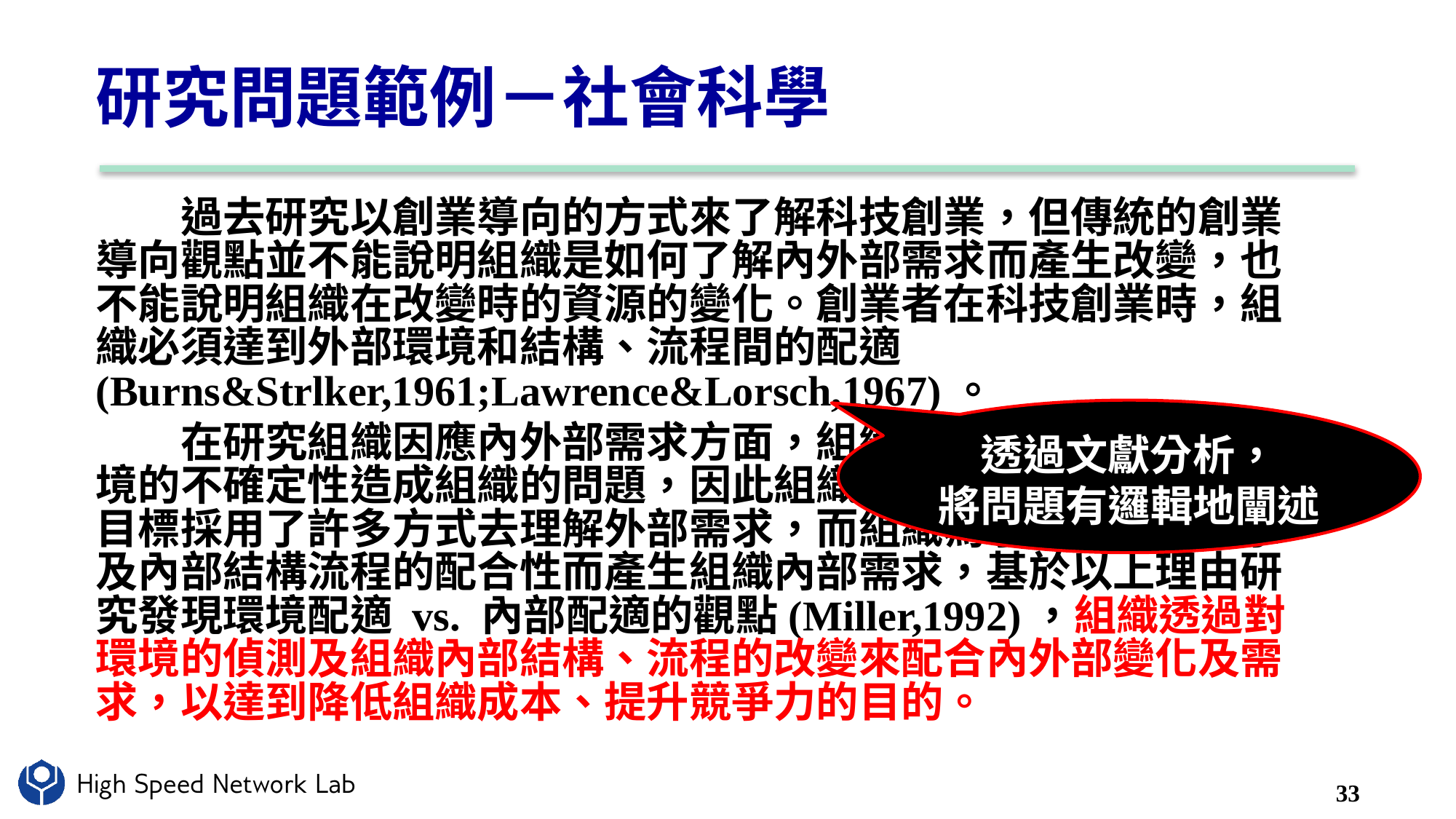

# 研究問題範例－社會科學
　　過去研究以創業導向的方式來了解科技創業，但傳統的創業導向觀點並不能說明組織是如何了解內外部需求而產生改變，也不能說明組織在改變時的資源的變化。創業者在科技創業時，組織必須達到外部環境和結構、流程間的配適(Burns&Strlker,1961;Lawrence&Lorsch,1967)。
　　在研究組織因應內外部需求方面，組織的外部需求是因為環境的不確定性造成組織的問題，因此組織為了解市場以確認市場目標採用了許多方式去理解外部需求，而組織為了配合外部需求及內部結構流程的配合性而產生組織內部需求，基於以上理由研究發現環境配適 vs. 內部配適的觀點(Miller,1992)，組織透過對環境的偵測及組織內部結構、流程的改變來配合內外部變化及需求，以達到降低組織成本、提升競爭力的目的。
透過文獻分析，
將問題有邏輯地闡述
33